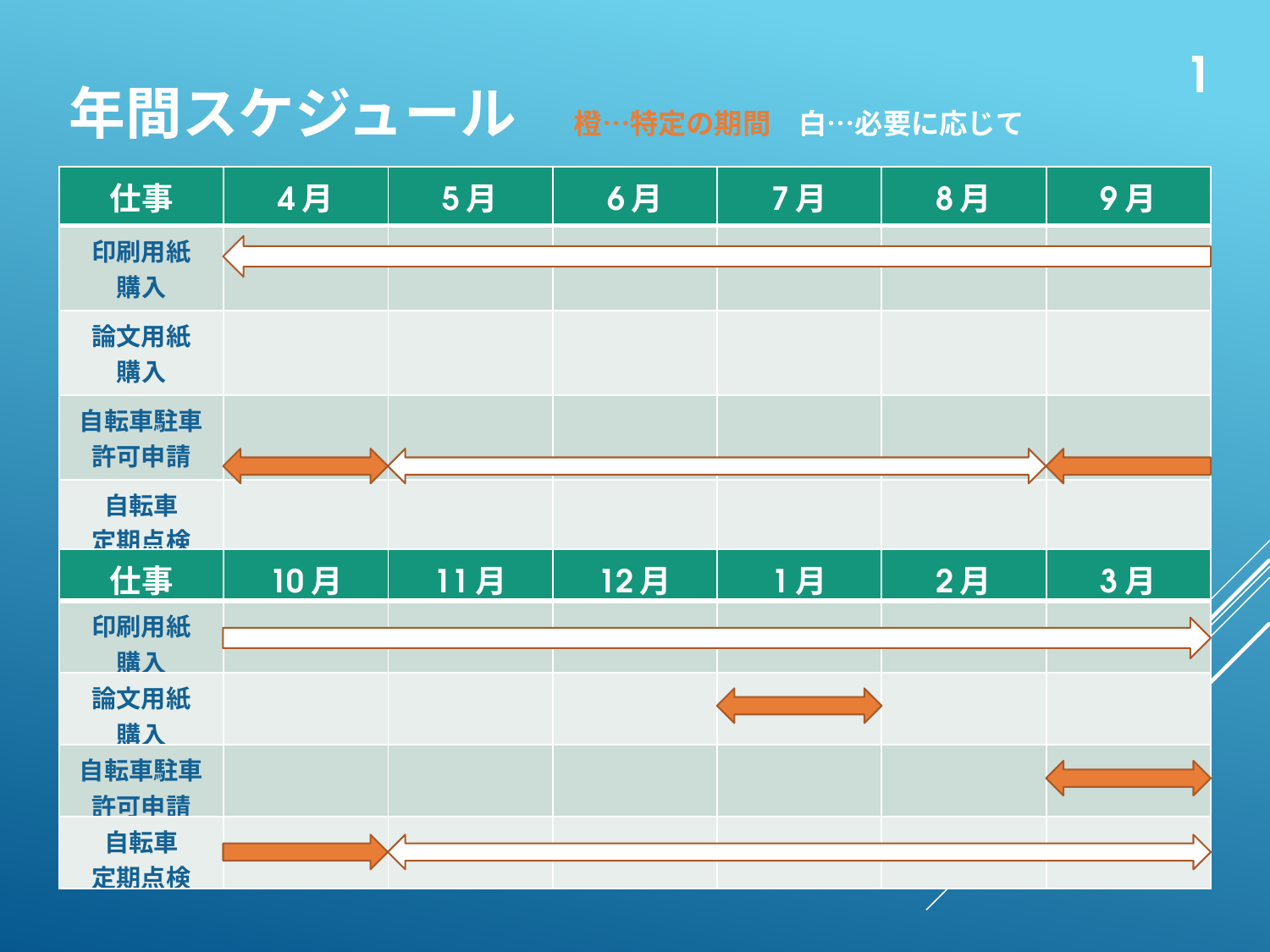

# 年間スケジュール　橙…特定の期間　白…必要に応じて
1
| 仕事 | 4月 | 5月 | 6月 | 7月 | 8月 | 9月 |
| --- | --- | --- | --- | --- | --- | --- |
| 印刷用紙 購入 |  |  |  |  |  |  |
| 論文用紙 購入 |  |  |  |  |  |  |
| 自転車駐車許可申請 |  |  |  |  |  |  |
| 自転車 定期点検 |  |  |  |  |  |  |

| 仕事 | 10月 | 11月 | 12月 | 1月 | 2月 | 3月 |
| --- | --- | --- | --- | --- | --- | --- |
| 印刷用紙 購入 |  |  |  |  |  |  |
| 論文用紙 購入 |  |  |  |  |  |  |
| 自転車駐車許可申請 |  |  |  |  |  |  |
| 自転車 定期点検 |  |  |  |  |  |  |